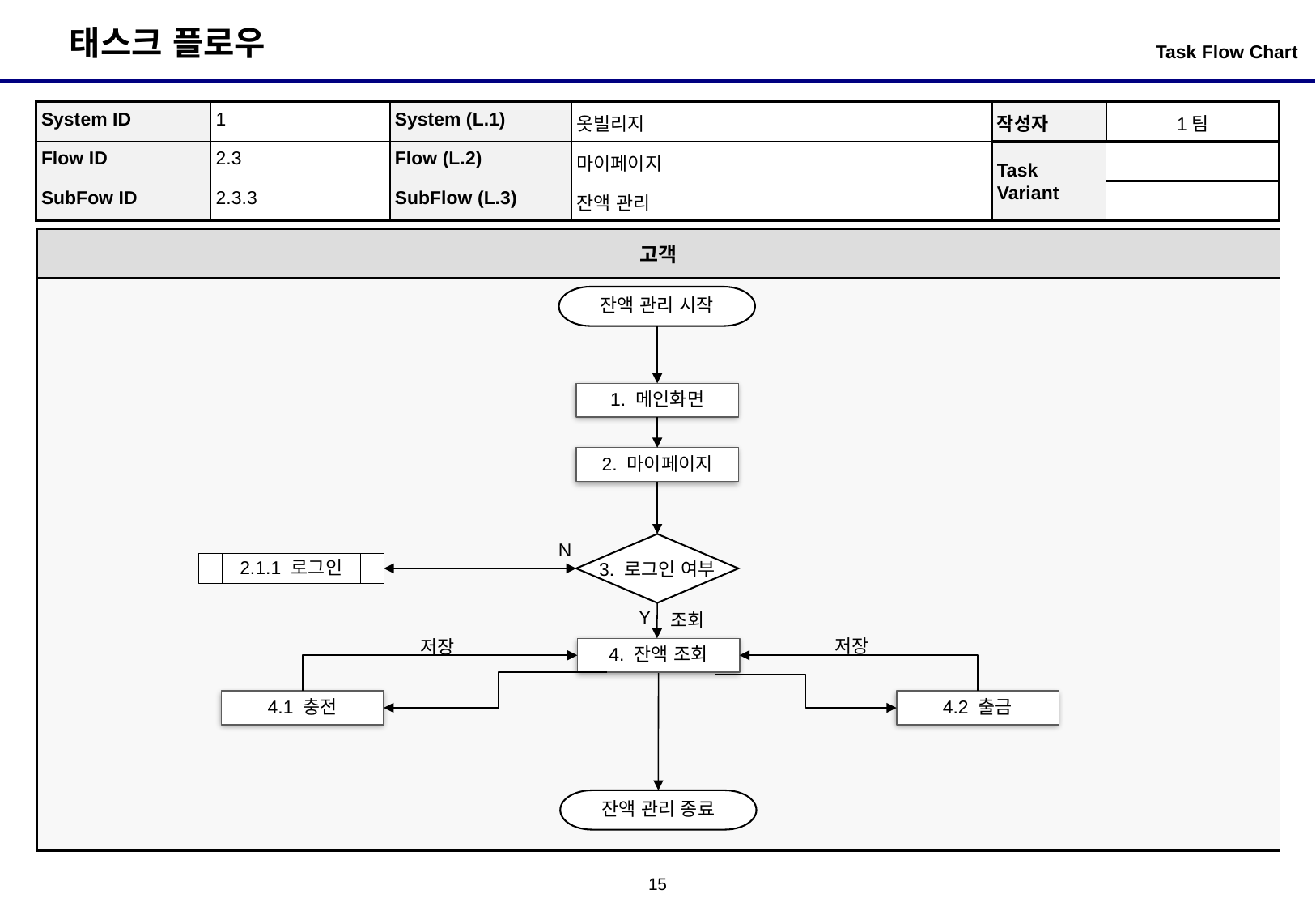

Task Flow Chart
| System ID | 1 | System (L.1) | 옷빌리지 | 작성자 | 1팀 |
| --- | --- | --- | --- | --- | --- |
| Flow ID | 2.3 | Flow (L.2) | 마이페이지 | Task Variant |  |
| SubFow ID | 2.3.3 | SubFlow (L.3) | 잔액 관리 |  |  |
| 고객 |
| --- |
|  |
잔액 관리 시작
1. 메인화면
2. 마이페이지
N
3. 로그인 여부
2.1.1 로그인
Y
조회
저장
저장
4. 잔액 조회
4.1 충전
4.2 출금
잔액 관리 종료